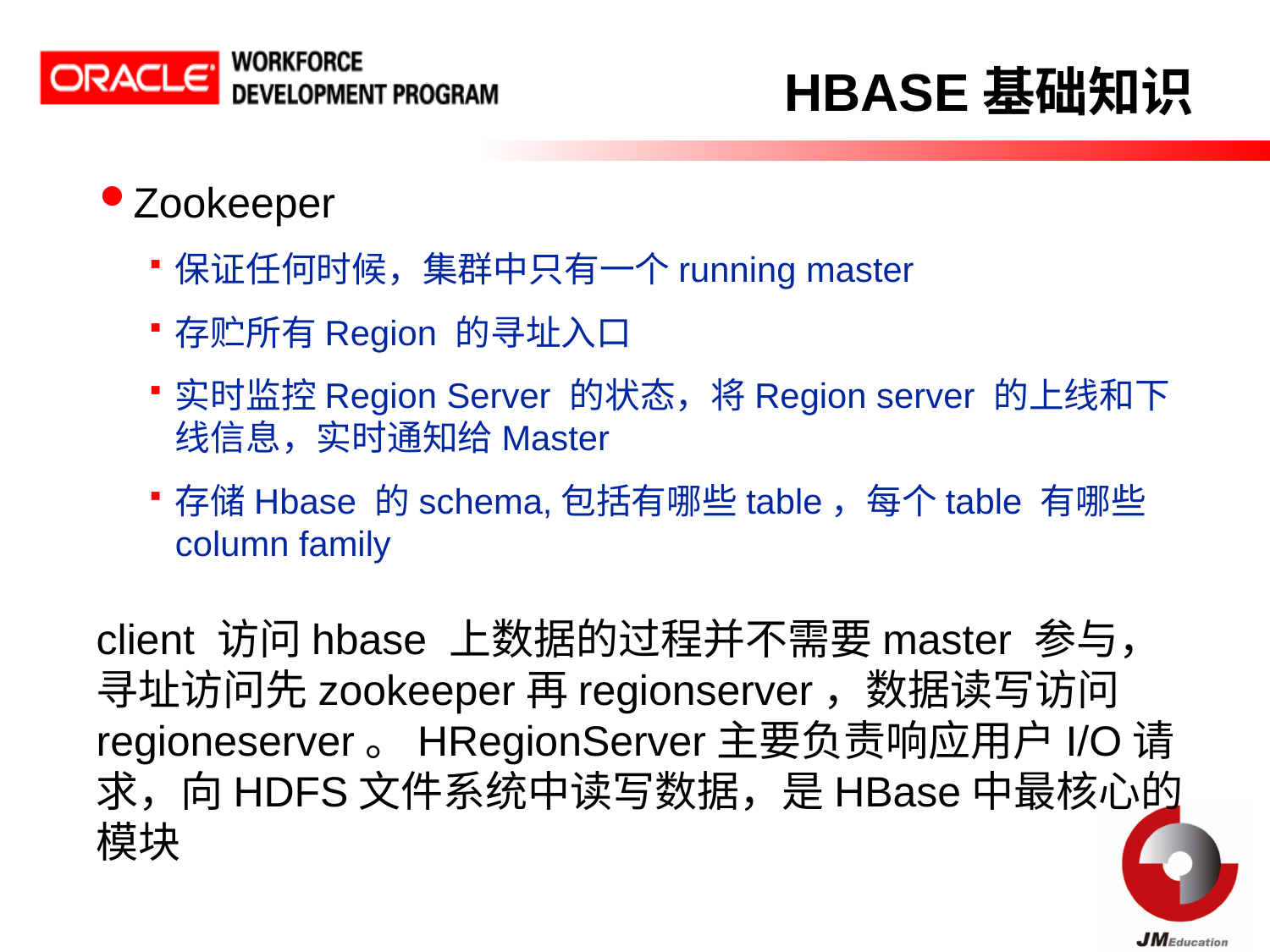

HBASE基础知识
Zookeeper
保证任何时候，集群中只有一个running master
存贮所有Region 的寻址入口
实时监控Region Server 的状态，将Region server 的上线和下线信息，实时通知给Master
存储Hbase 的schema,包括有哪些table，每个table 有哪些column family
client 访问hbase 上数据的过程并不需要master 参与，寻址访问先zookeeper再regionserver，数据读写访问regioneserver。HRegionServer主要负责响应用户I/O请求，向HDFS文件系统中读写数据，是HBase中最核心的模块